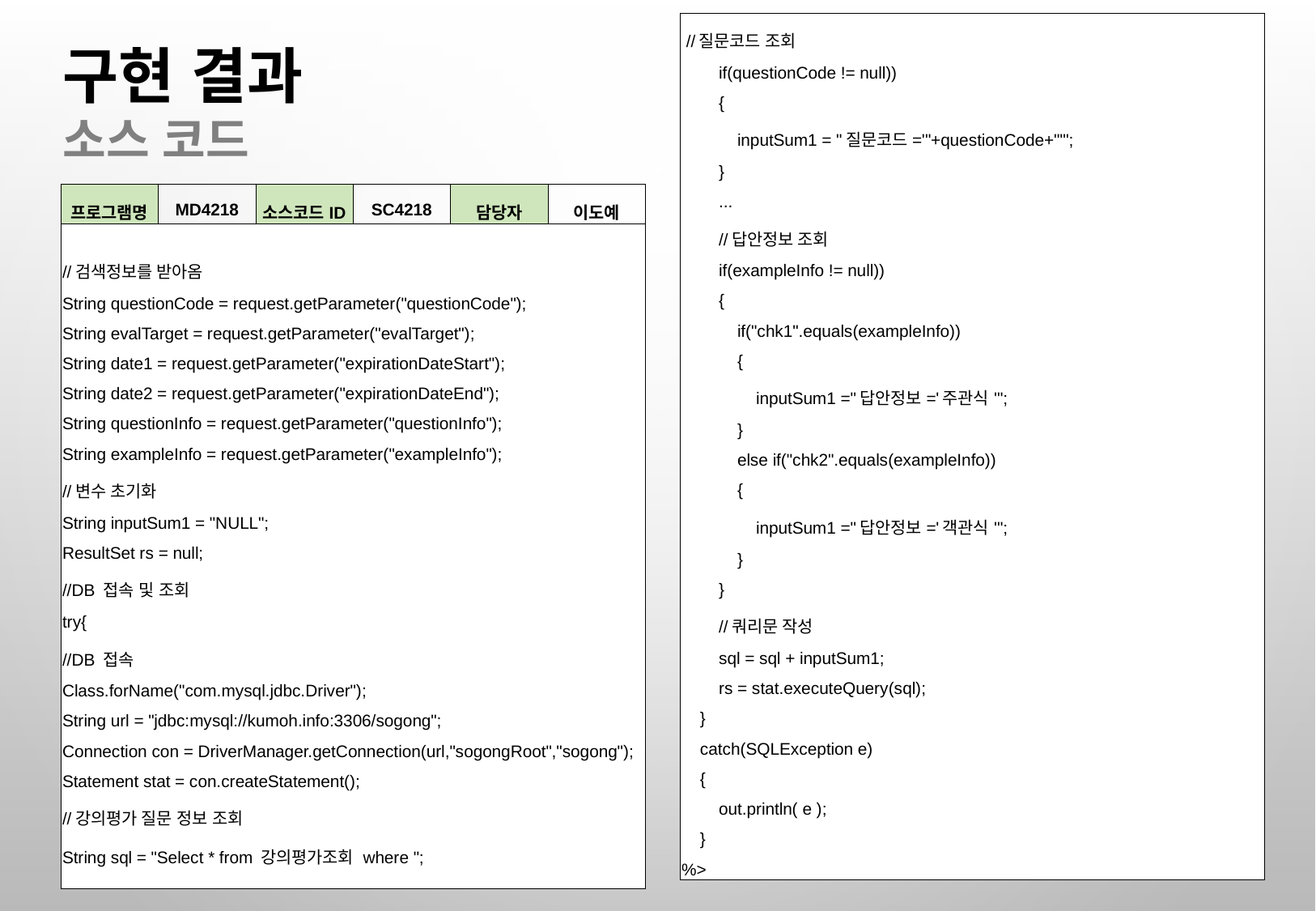

구현 결과
소스 코드
| //질문코드 조회 if(questionCode != null)) { inputSum1 = "질문코드='"+questionCode+"'"; } ... //답안정보 조회 if(exampleInfo != null)) { if("chk1".equals(exampleInfo)) { inputSum1 ="답안정보='주관식'"; } else if("chk2".equals(exampleInfo)) { inputSum1 ="답안정보='객관식'"; } } //쿼리문 작성 sql = sql + inputSum1; rs = stat.executeQuery(sql); } catch(SQLException e) { out.println( e ); } %> |
| --- |
| 프로그램명 | MD4218 | 소스코드ID | SC4218 | 담당자 | 이도예 |
| --- | --- | --- | --- | --- | --- |
| //검색정보를 받아옴 String questionCode = request.getParameter("questionCode"); String evalTarget = request.getParameter("evalTarget"); String date1 = request.getParameter("expirationDateStart"); String date2 = request.getParameter("expirationDateEnd"); String questionInfo = request.getParameter("questionInfo"); String exampleInfo = request.getParameter("exampleInfo"); //변수 초기화 String inputSum1 = "NULL"; ResultSet rs = null; //DB 접속 및 조회 try{ //DB 접속 Class.forName("com.mysql.jdbc.Driver"); String url = "jdbc:mysql://kumoh.info:3306/sogong"; Connection con = DriverManager.getConnection(url,"sogongRoot","sogong"); Statement stat = con.createStatement(); //강의평가 질문 정보 조회 String sql = "Select \* from 강의평가조회 where "; |  |  |  |  |  |
13